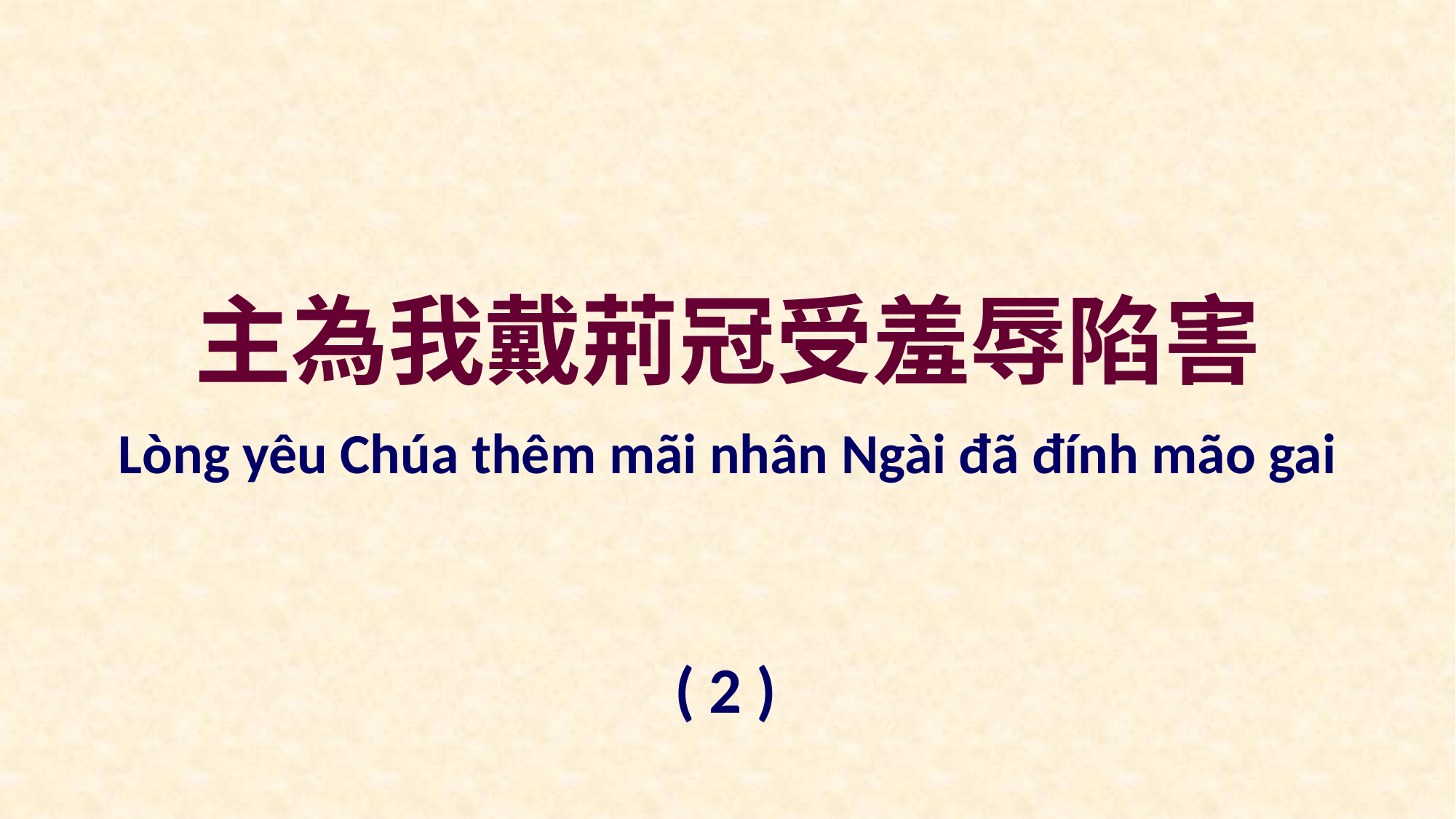

主為我戴荊冠受羞辱陷害
Lòng yêu Chúa thêm mãi nhân Ngài đã đính mão gai
( 2 )